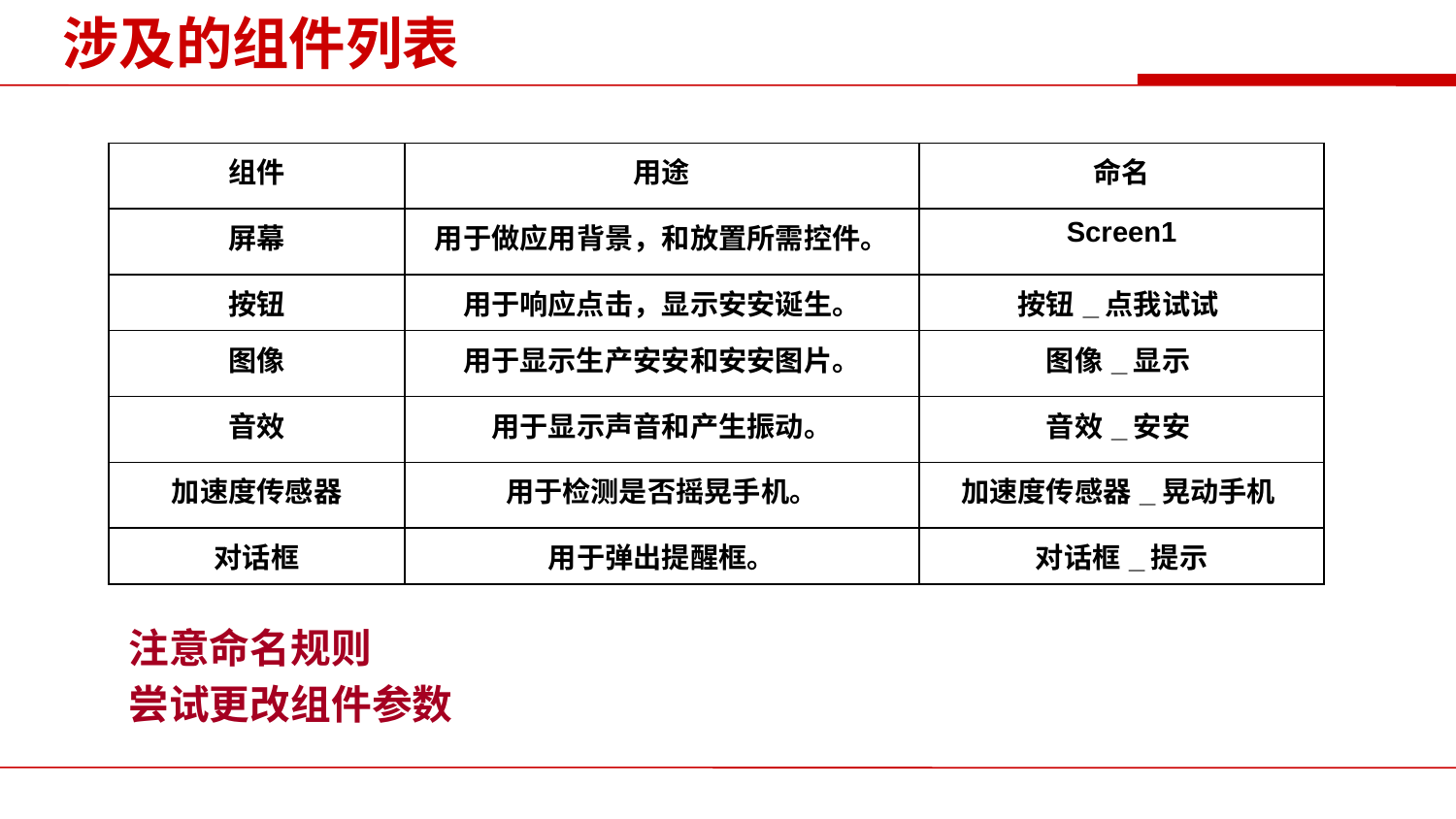

涉及的组件列表
| 组件 | 用途 | 命名 |
| --- | --- | --- |
| 屏幕 | 用于做应用背景，和放置所需控件。 | Screen1 |
| 按钮 | 用于响应点击，显示安安诞生。 | 按钮\_点我试试 |
| 图像 | 用于显示生产安安和安安图片。 | 图像\_显示 |
| 音效 | 用于显示声音和产生振动。 | 音效\_安安 |
| 加速度传感器 | 用于检测是否摇晃手机。 | 加速度传感器\_晃动手机 |
| 对话框 | 用于弹出提醒框。 | 对话框\_提示 |
注意命名规则
尝试更改组件参数